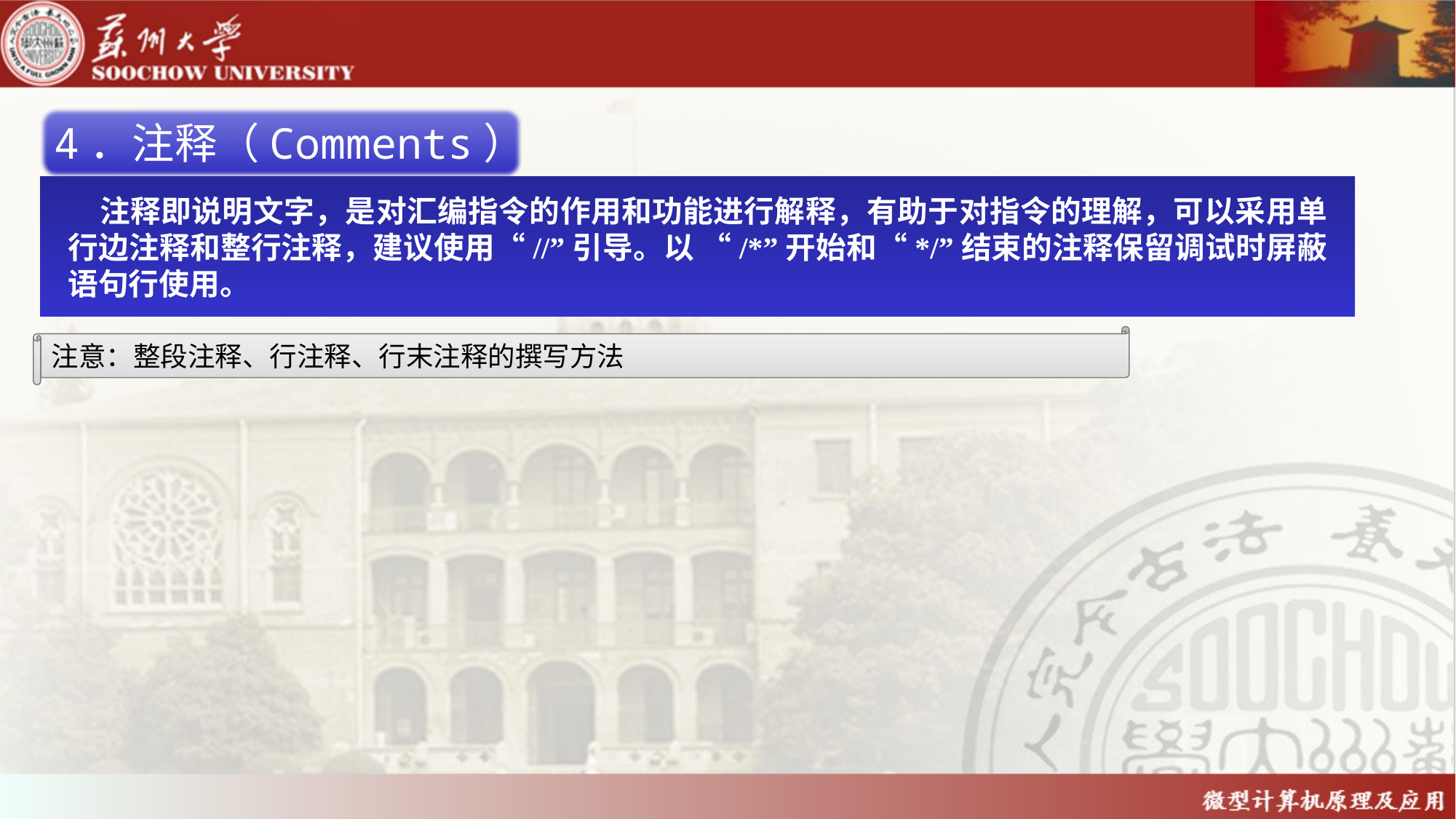

4．注释（Comments）
注释即说明文字，是对汇编指令的作用和功能进行解释，有助于对指令的理解，可以采用单行边注释和整行注释，建议使用“//”引导。以 “/*”开始和“*/”结束的注释保留调试时屏蔽语句行使用。
注意：整段注释、行注释、行末注释的撰写方法